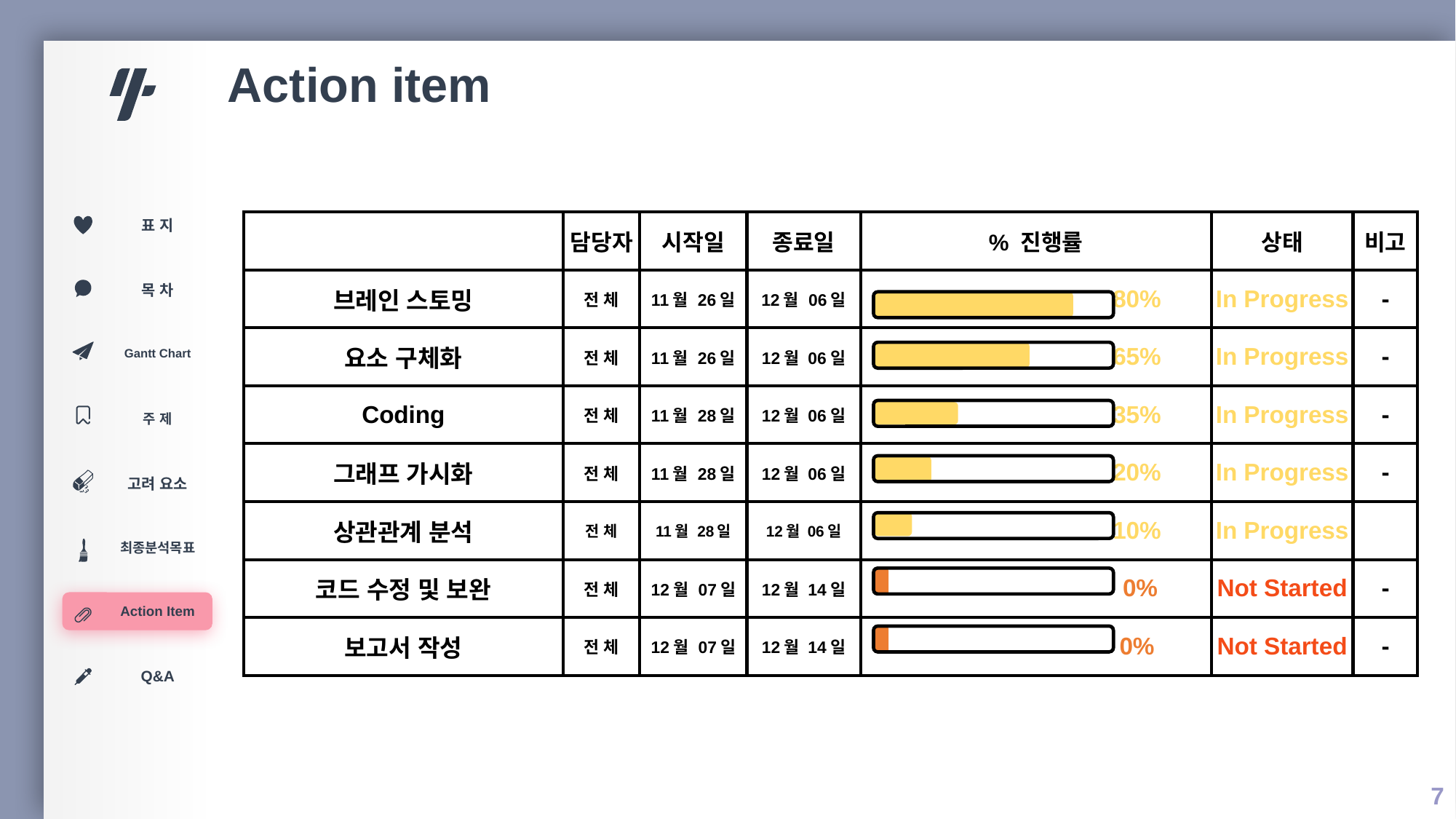

Action item

| 표 지 |
| --- |
| 목 차 |
| Gantt Chart |
| 주 제 |
| 고려 요소 |
| 최종분석목표 |
| Action Item |
| Q&A |
|  |
|  | 담당자 | 시작일 | 종료일 | % 진행률 | 상태 | 비고 |
| --- | --- | --- | --- | --- | --- | --- |
| 브레인 스토밍 | 전 체 | 11월 26일 | 12월 06일 | 80% | In Progress | - |
| 요소 구체화 | 전 체 | 11월 26일 | 12월 06일 | 65% | In Progress | - |
| Coding | 전 체 | 11월 28일 | 12월 06일 | 35% | In Progress | - |
| 그래프 가시화 | 전 체 | 11월 28일 | 12월 06일 | 20% | In Progress | - |
| 상관관계 분석 | 전 체 | 11월 28일 | 12월 06일 | 10% | In Progress |  |
| 코드 수정 및 보완 | 전 체 | 12월 07일 | 12월 14일 | 0% | Not Started | - |
| 보고서 작성 | 전 체 | 12월 07일 | 12월 14일 | 0% | Not Started | - |

7